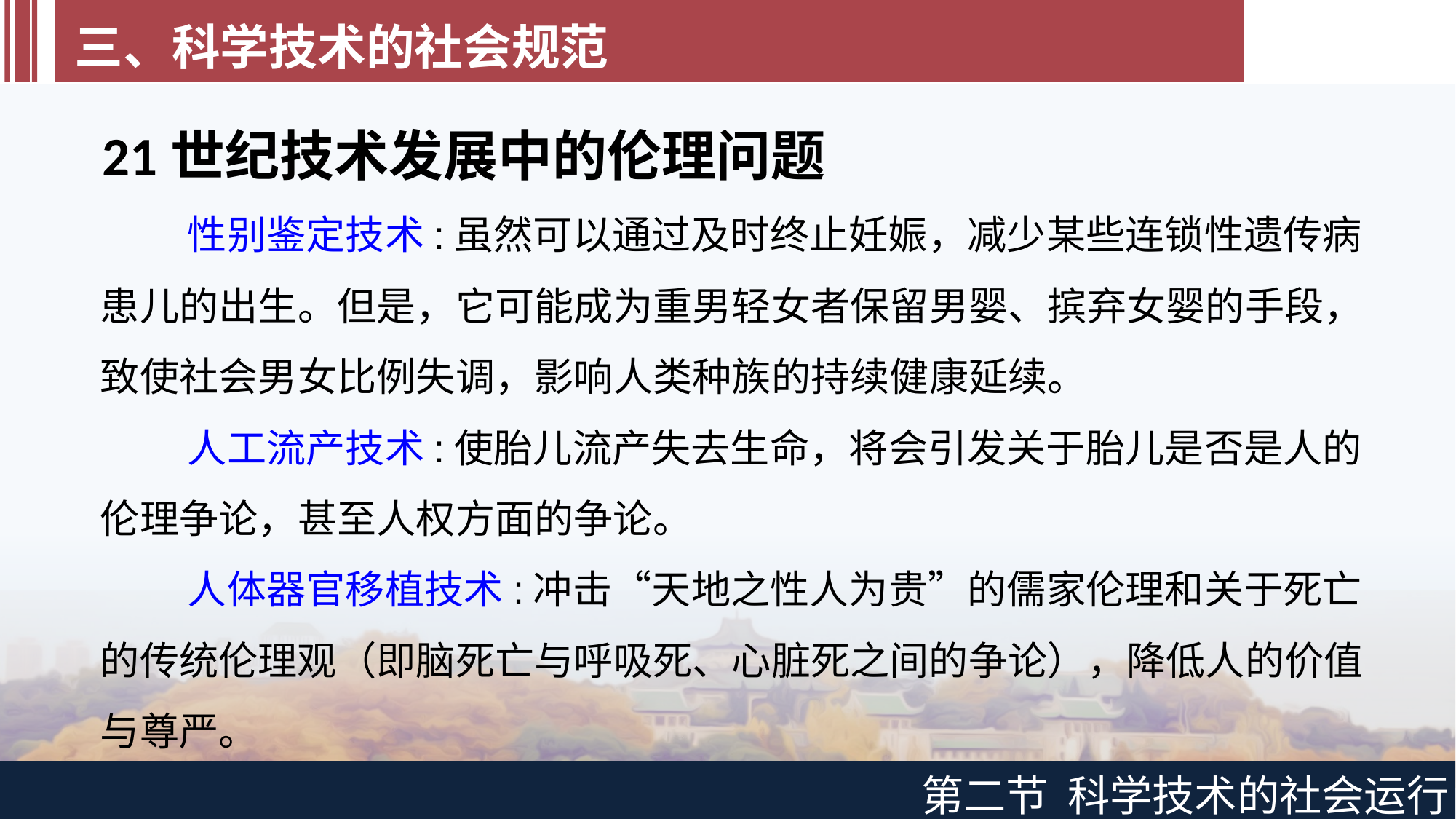

三、科学技术的社会规范
21世纪技术发展中的伦理问题
性别鉴定技术:虽然可以通过及时终止妊娠，减少某些连锁性遗传病患儿的出生。但是，它可能成为重男轻女者保留男婴、摈弃女婴的手段，致使社会男女比例失调，影响人类种族的持续健康延续。
人工流产技术:使胎儿流产失去生命，将会引发关于胎儿是否是人的伦理争论，甚至人权方面的争论。
人体器官移植技术:冲击“天地之性人为贵”的儒家伦理和关于死亡的传统伦理观（即脑死亡与呼吸死、心脏死之间的争论），降低人的价值与尊严。

第二节  科学技术的社会运行